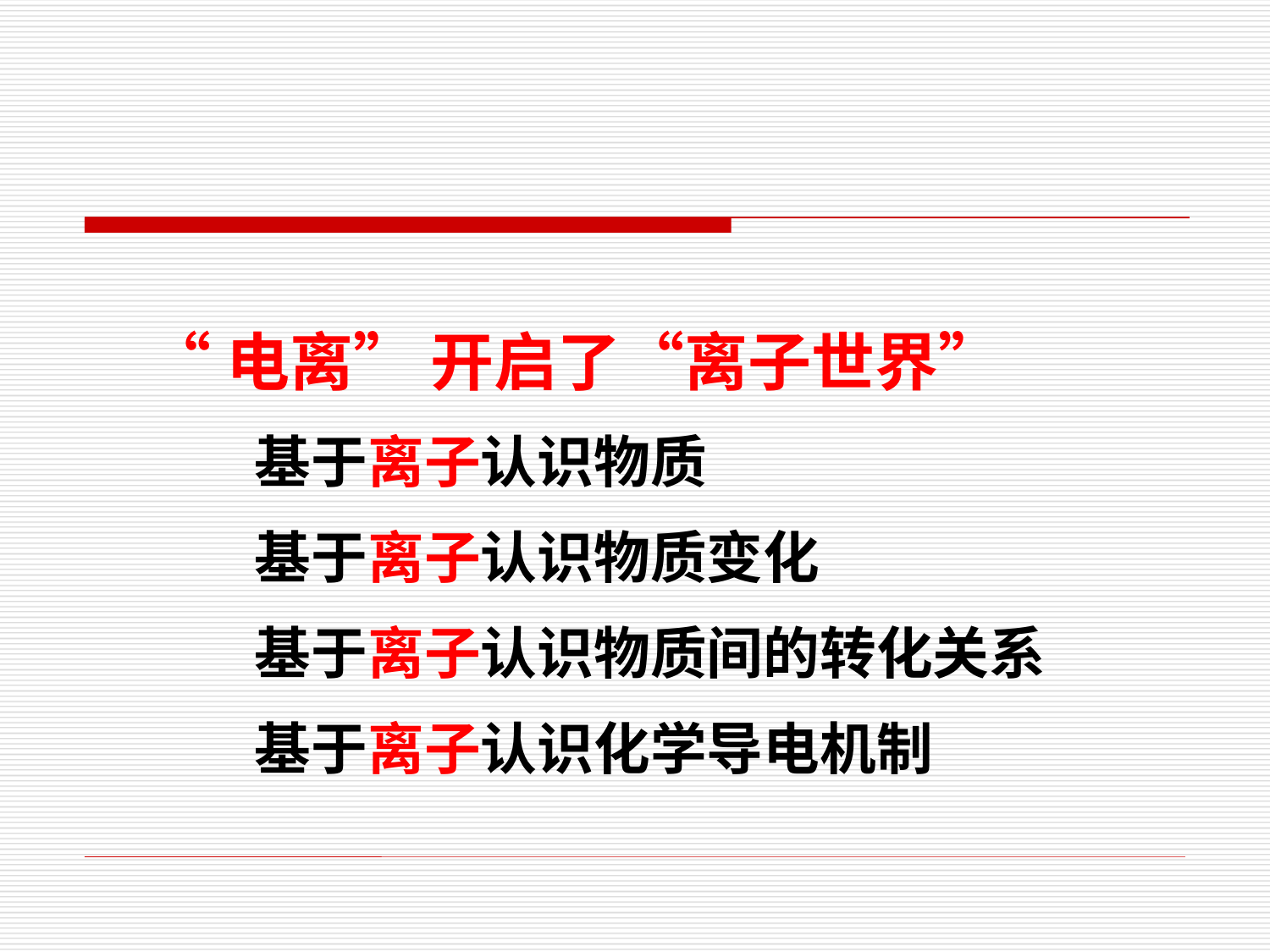

“电离” 开启了“离子世界”
		基于离子认识物质
		基于离子认识物质变化
		基于离子认识物质间的转化关系
		基于离子认识化学导电机制